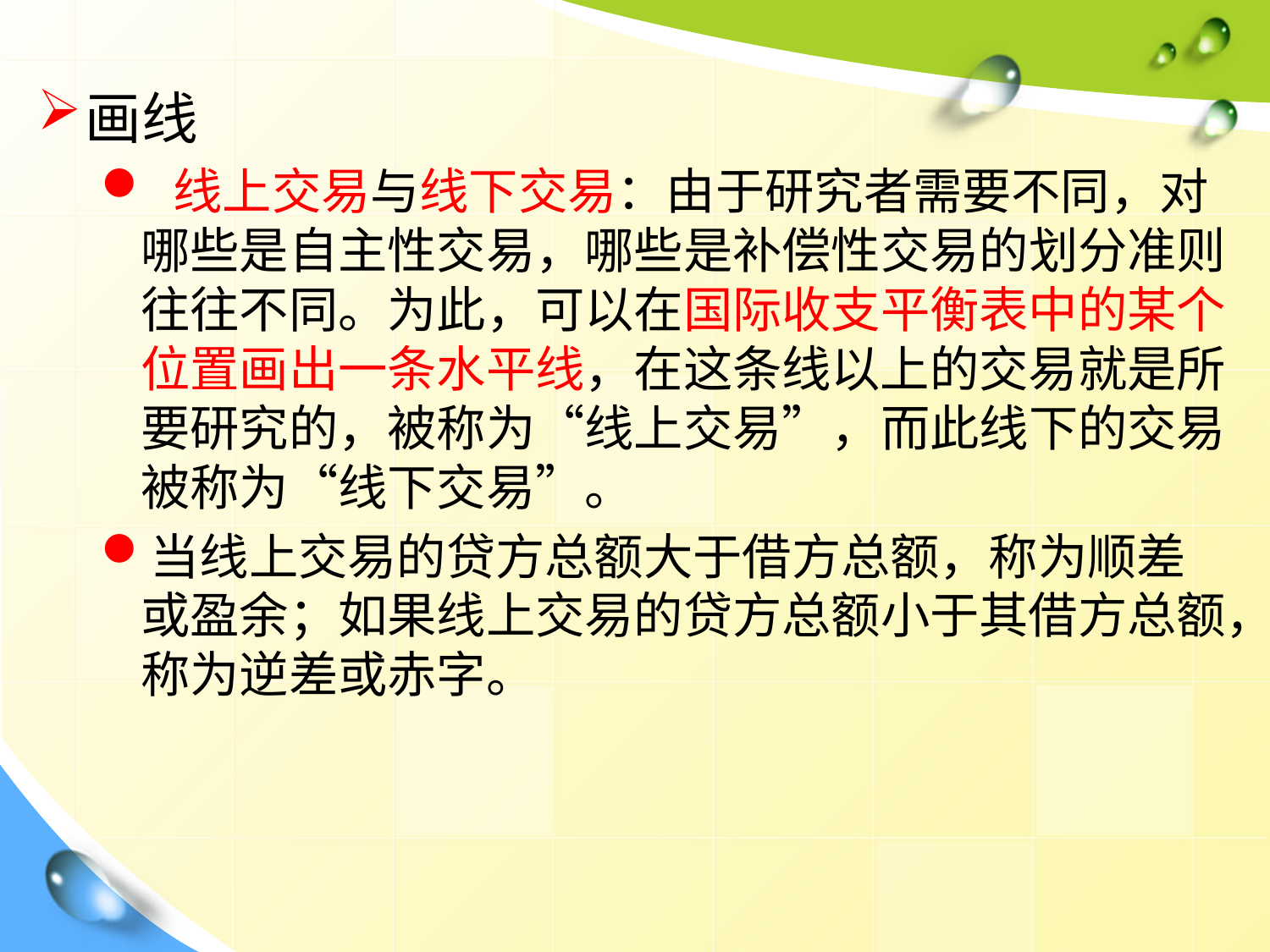

画线
 线上交易与线下交易：由于研究者需要不同，对哪些是自主性交易，哪些是补偿性交易的划分准则往往不同。为此，可以在国际收支平衡表中的某个位置画出一条水平线，在这条线以上的交易就是所要研究的，被称为“线上交易”，而此线下的交易被称为“线下交易”。
当线上交易的贷方总额大于借方总额，称为顺差或盈余；如果线上交易的贷方总额小于其借方总额，称为逆差或赤字。